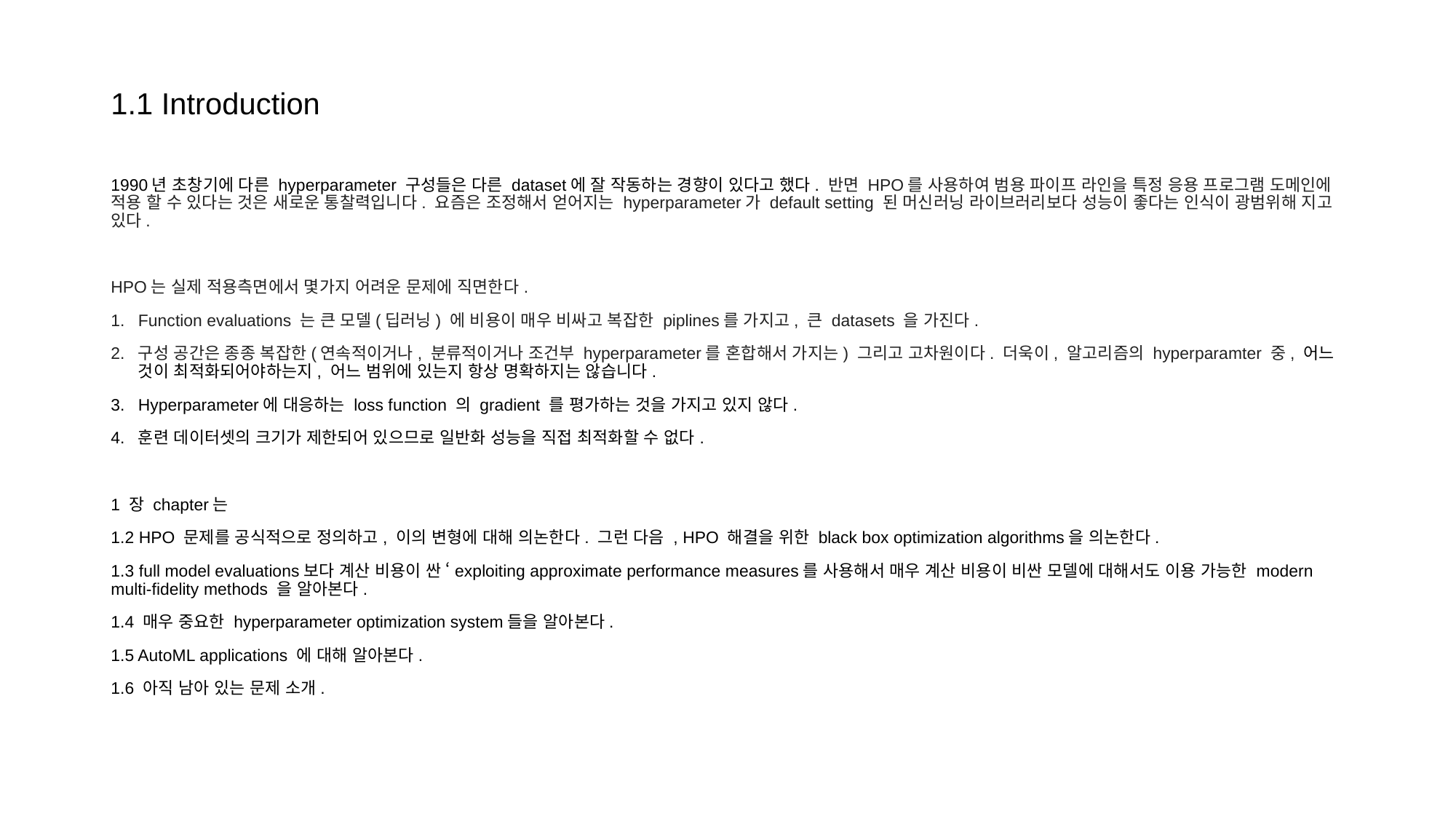

# 1.1 Introduction
1990년 초창기에 다른 hyperparameter 구성들은 다른 dataset에 잘 작동하는 경향이 있다고 했다. 반면 HPO를 사용하여 범용 파이프 라인을 특정 응용 프로그램 도메인에 적용 할 수 있다는 것은 새로운 통찰력입니다. 요즘은 조정해서 얻어지는 hyperparameter가 default setting 된 머신러닝 라이브러리보다 성능이 좋다는 인식이 광범위해 지고 있다.

HPO는 실제 적용측면에서 몇가지 어려운 문제에 직면한다.
Function evaluations 는 큰 모델(딥러닝) 에 비용이 매우 비싸고 복잡한 piplines를 가지고, 큰 datasets 을 가진다.
구성 공간은 종종 복잡한(연속적이거나, 분류적이거나 조건부 hyperparameter를 혼합해서 가지는) 그리고 고차원이다. 더욱이, 알고리즘의 hyperparamter 중, 어느 것이 최적화되어야하는지, 어느 범위에 있는지 항상 명확하지는 않습니다.
Hyperparameter에 대응하는 loss function 의 gradient 를 평가하는 것을 가지고 있지 않다.
훈련 데이터셋의 크기가 제한되어 있으므로 일반화 성능을 직접 최적화할 수 없다.

1 장 chapter는
1.2 HPO 문제를 공식적으로 정의하고, 이의 변형에 대해 의논한다. 그런 다음 , HPO 해결을 위한 black box optimization algorithms을 의논한다.
1.3 full model evaluations보다 계산 비용이 싼 ‘exploiting approximate performance measures를 사용해서 매우 계산 비용이 비싼 모델에 대해서도 이용 가능한 modern multi-fidelity methods 을 알아본다.
1.4 매우 중요한 hyperparameter optimization system들을 알아본다.
1.5 AutoML applications 에 대해 알아본다.
1.6 아직 남아 있는 문제 소개.